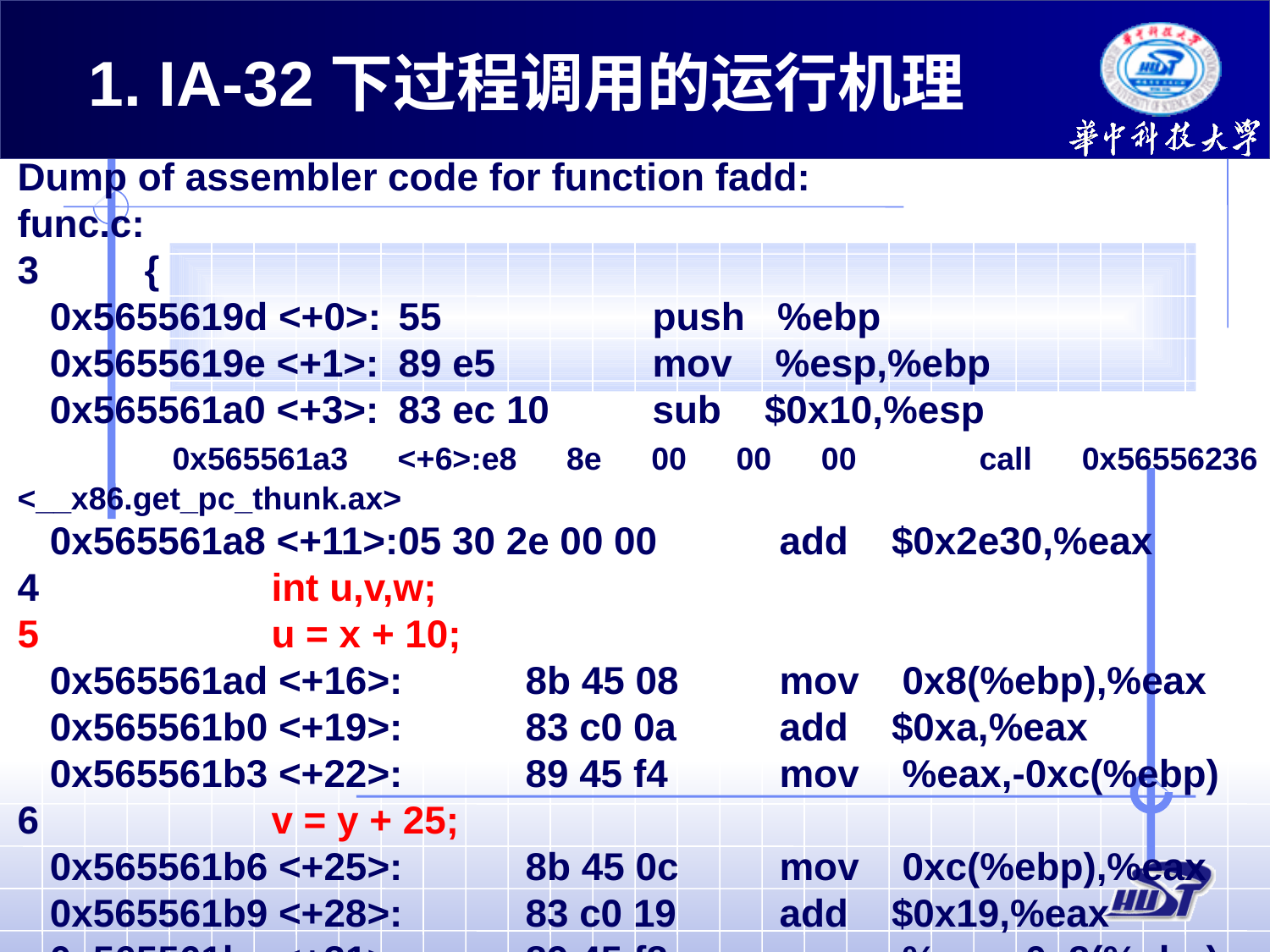

1. IA-32下过程调用的运行机理
Dump of assembler code for function fadd:
func.c:
3	{
   0x5655619d <+0>:	55		push   %ebp
   0x5655619e <+1>:	89 e5		mov    %esp,%ebp
   0x565561a0 <+3>:	83 ec 10	sub    $0x10,%esp
   0x565561a3 <+6>:e8 8e 00 00 00	call 0x56556236 <__x86.get_pc_thunk.ax>
   0x565561a8 <+11>:05 30 2e 00 00	add    $0x2e30,%eax
4		int u,v,w;
5		u = x + 10;
   0x565561ad <+16>:	8b 45 08	mov    0x8(%ebp),%eax
   0x565561b0 <+19>:	83 c0 0a	add    $0xa,%eax
   0x565561b3 <+22>:	89 45 f4	mov    %eax,-0xc(%ebp)
6		v = y + 25;
   0x565561b6 <+25>:	8b 45 0c	mov    0xc(%ebp),%eax
   0x565561b9 <+28>:	83 c0 19	add    $0x19,%eax
   0x565561bc <+31>:	89 45 f8	mov    %eax,-0x8(%ebp)